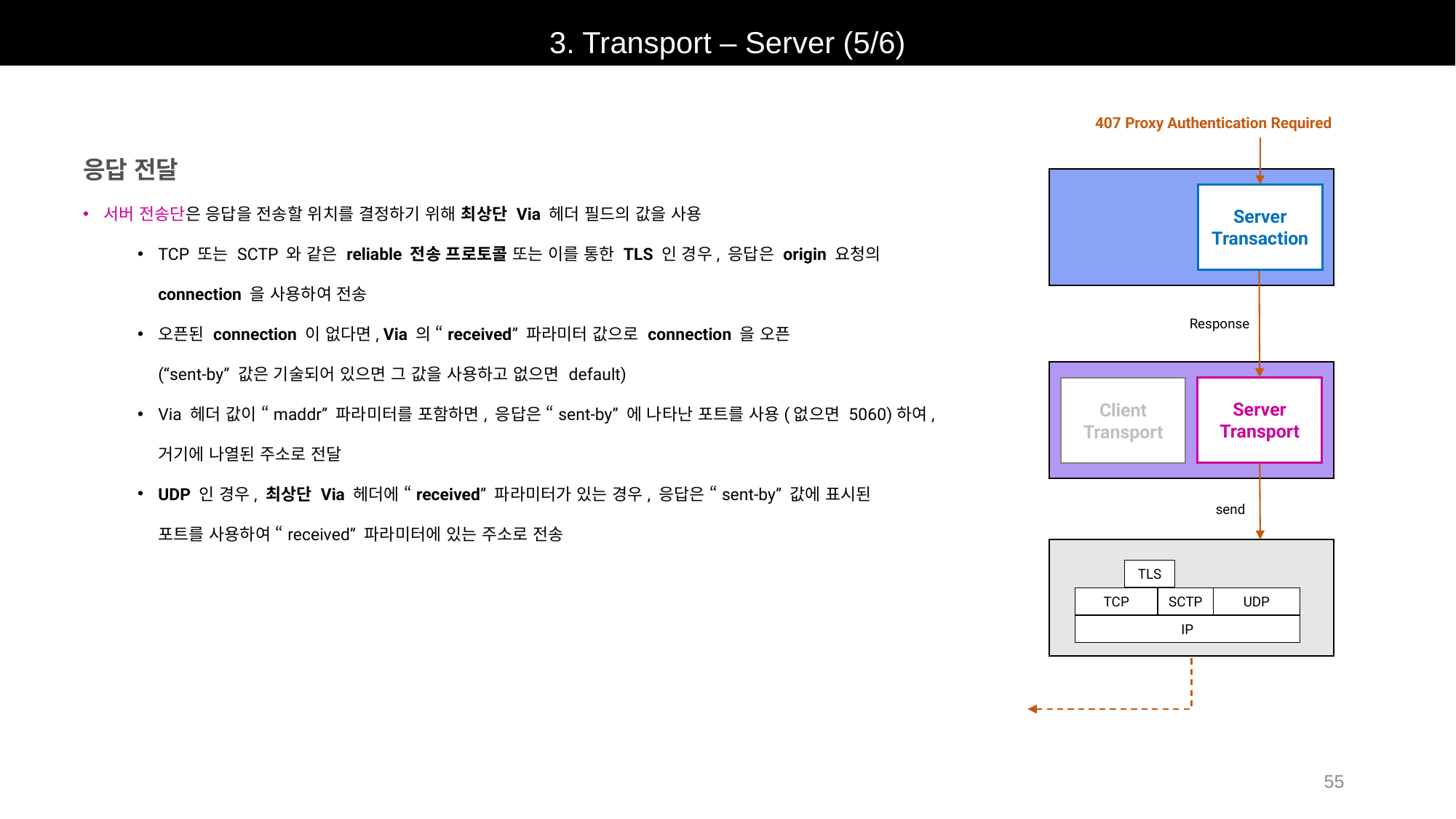

# 3. Transport – Server (5/6)
407 Proxy Authentication Required
응답 전달
서버 전송단은 응답을 전송할 위치를 결정하기 위해 최상단 Via 헤더 필드의 값을 사용
TCP 또는 SCTP 와 같은 reliable 전송 프로토콜 또는 이를 통한 TLS 인 경우, 응답은 origin 요청의
connection 을 사용하여 전송
오픈된 connection 이 없다면, Via 의 “received” 파라미터 값으로 connection 을 오픈
(“sent-by” 값은 기술되어 있으면 그 값을 사용하고 없으면 default)
Via 헤더 값이 “maddr” 파라미터를 포함하면, 응답은 “sent-by” 에 나타난 포트를 사용(없으면 5060)하여,
거기에 나열된 주소로 전달
UDP 인 경우, 최상단 Via 헤더에 “received” 파라미터가 있는 경우, 응답은 “sent-by” 값에 표시된
포트를 사용하여 “received” 파라미터에 있는 주소로 전송

Server
Transaction
Response

Server
Transport
Client
Transport
send

TLS
TCP
SCTP
UDP
IP
55